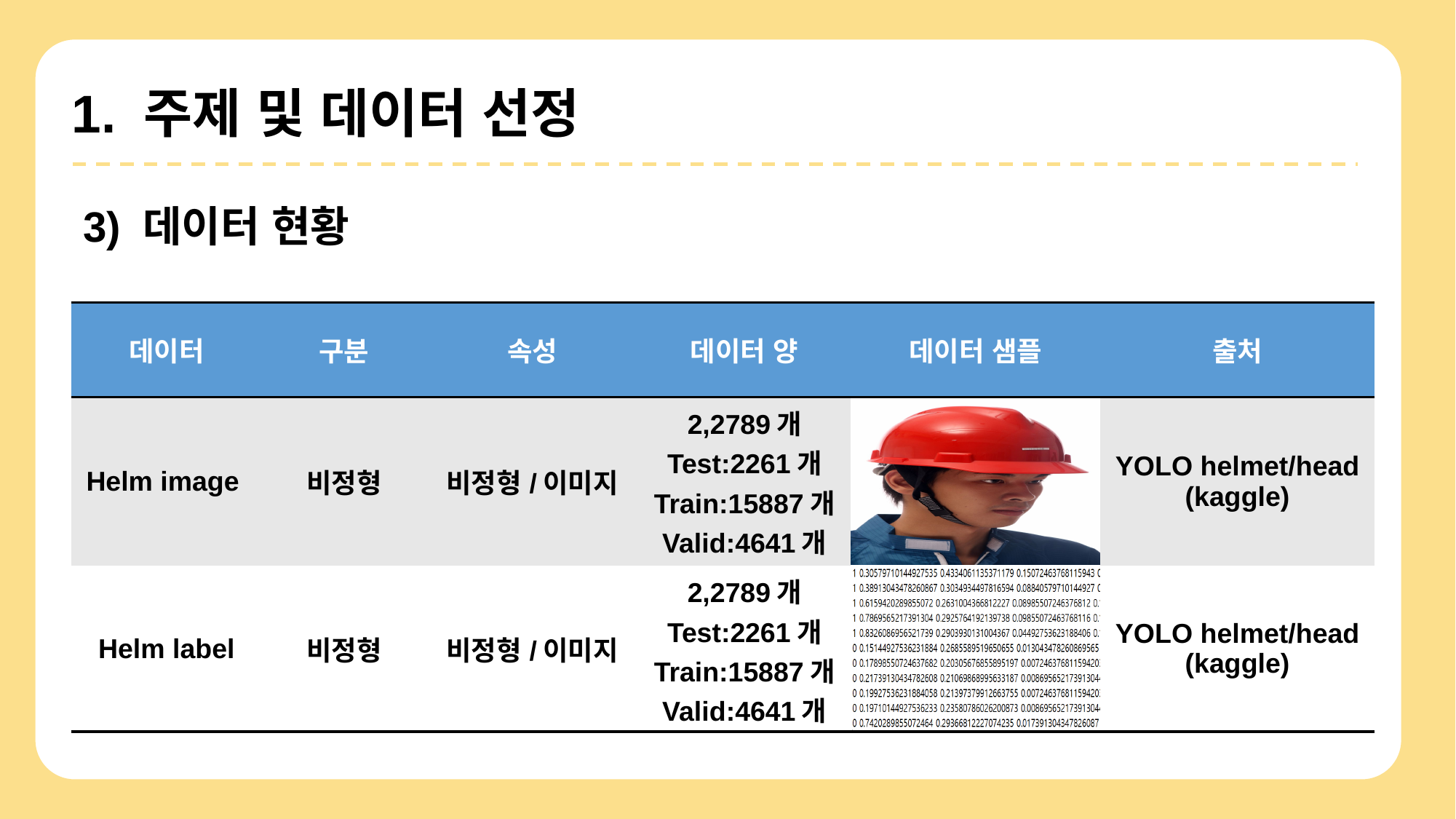

1. 주제 및 데이터 선정
3) 데이터 현황
| 데이터 | 구분 | 속성 | 데이터 양 | 데이터 샘플 | 출처 |
| --- | --- | --- | --- | --- | --- |
| Helm image | 비정형 | 비정형/이미지 | 2,2789개 Test:2261개 Train:15887개 Valid:4641개 |  | YOLO helmet/head (kaggle) |
| Helm label | 비정형 | 비정형/이미지 | 2,2789개 Test:2261개 Train:15887개 Valid:4641개 |  | YOLO helmet/head (kaggle) |